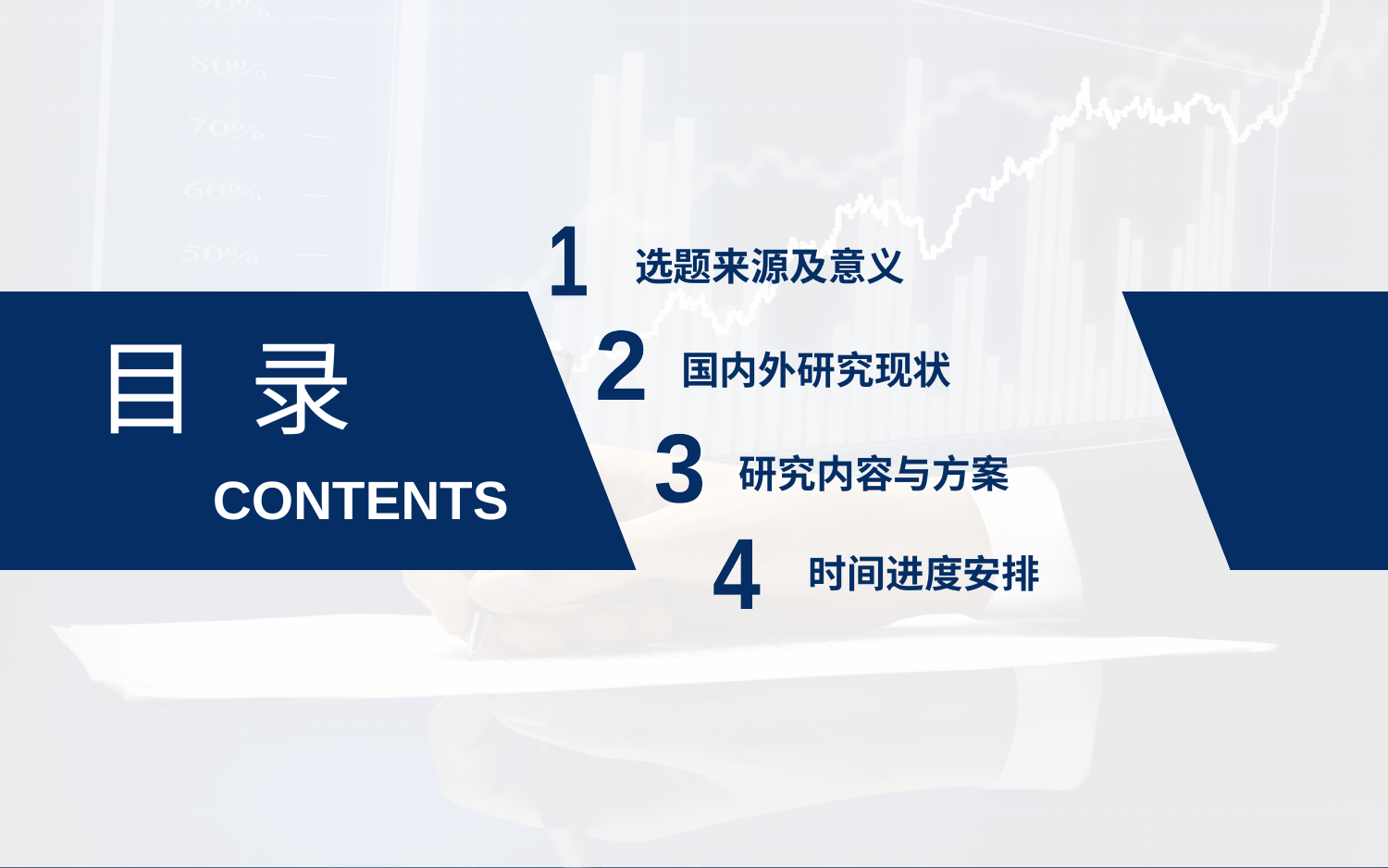

选题来源及意义
1

目 录
国内外研究现状
2
研究内容与方案
3
   CONTENTS
时间进度安排
4